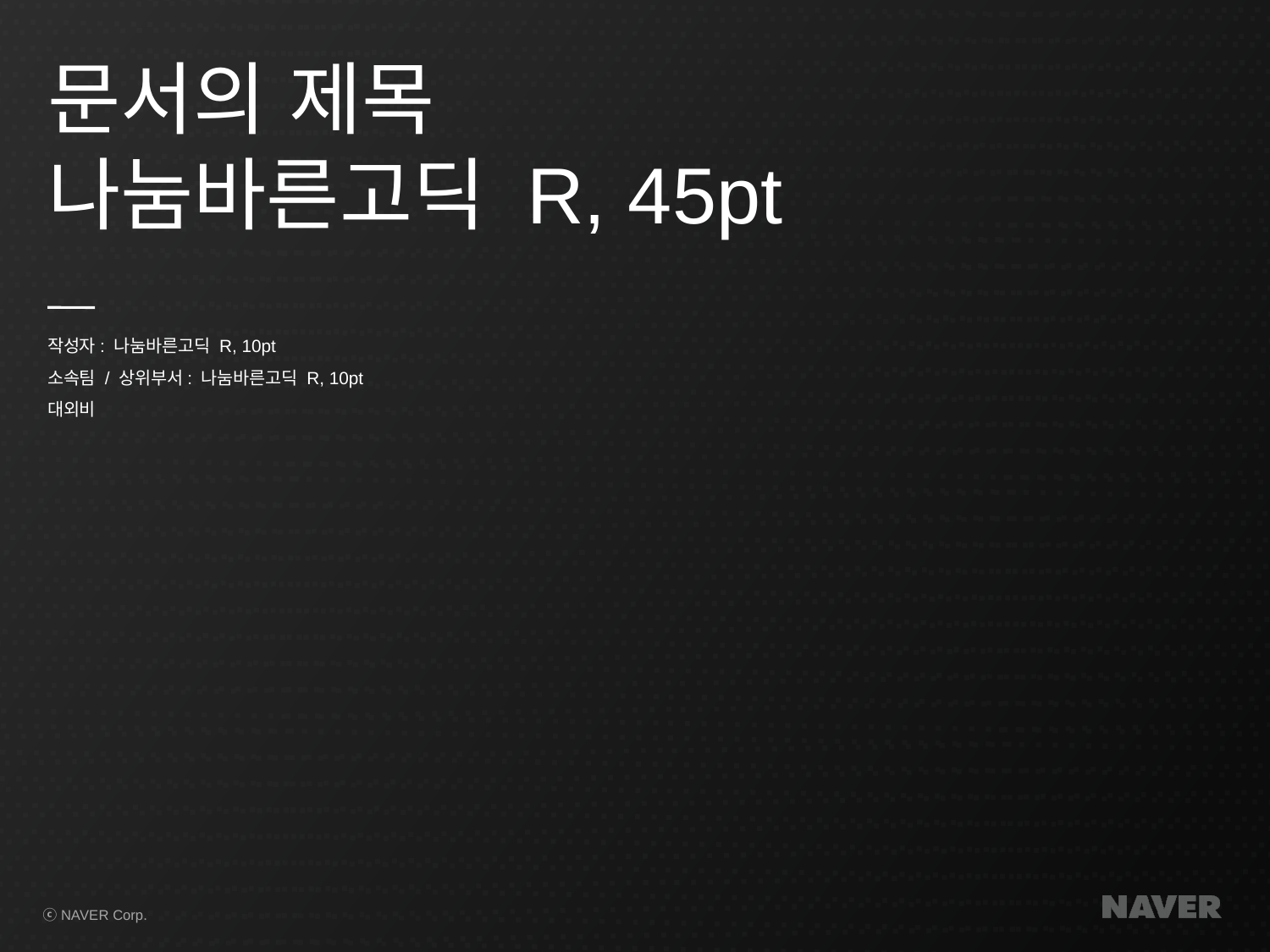

# 문서의 제목 나눔바른고딕 R, 45pt
작성자: 나눔바른고딕 R, 10pt
소속팀 / 상위부서: 나눔바른고딕 R, 10pt
대외비
ⓒ NAVER Corp.